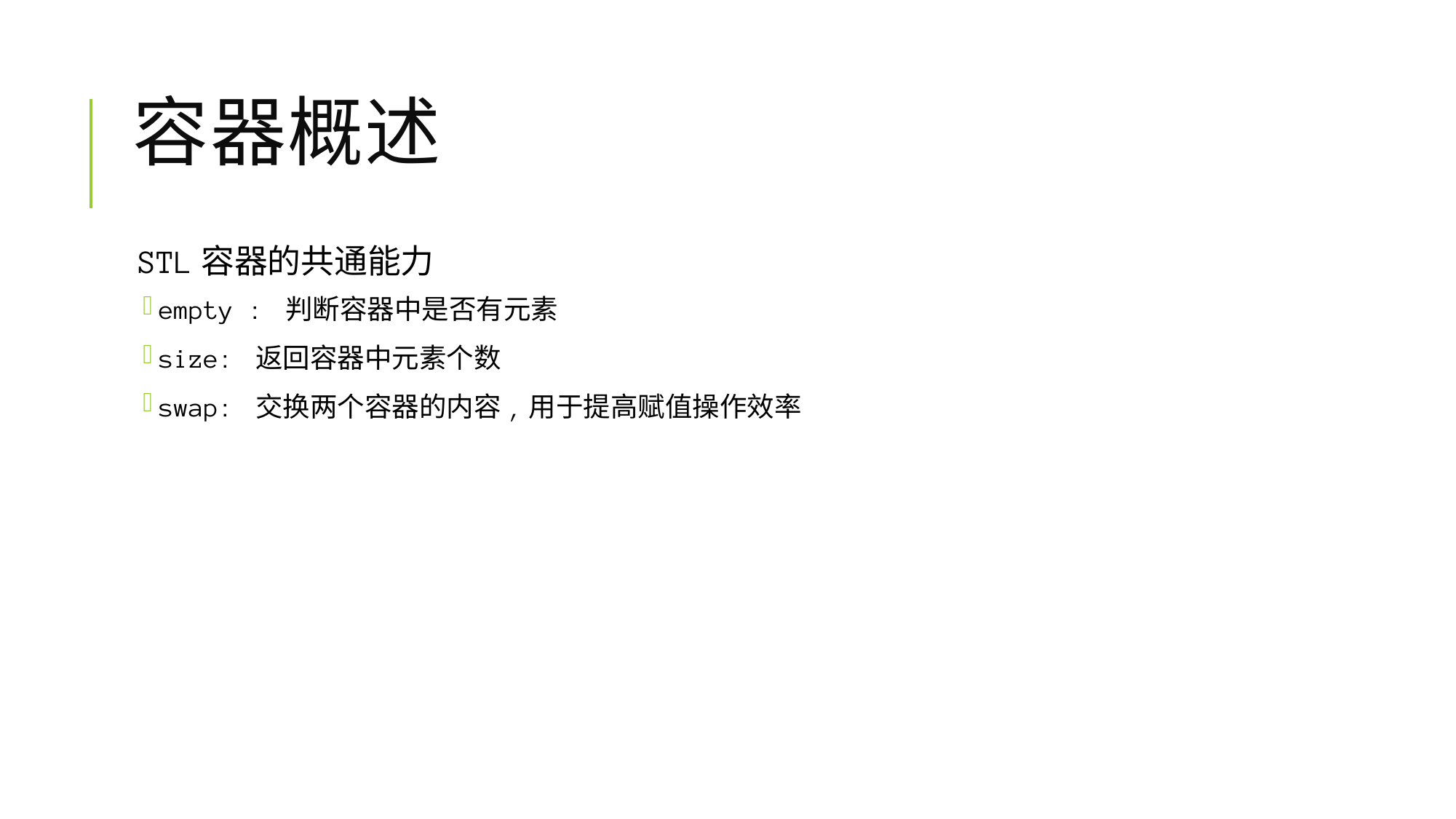

# 容器概述
STL容器的共通能力
empty : 判断容器中是否有元素
size: 返回容器中元素个数
swap: 交换两个容器的内容,用于提高赋值操作效率